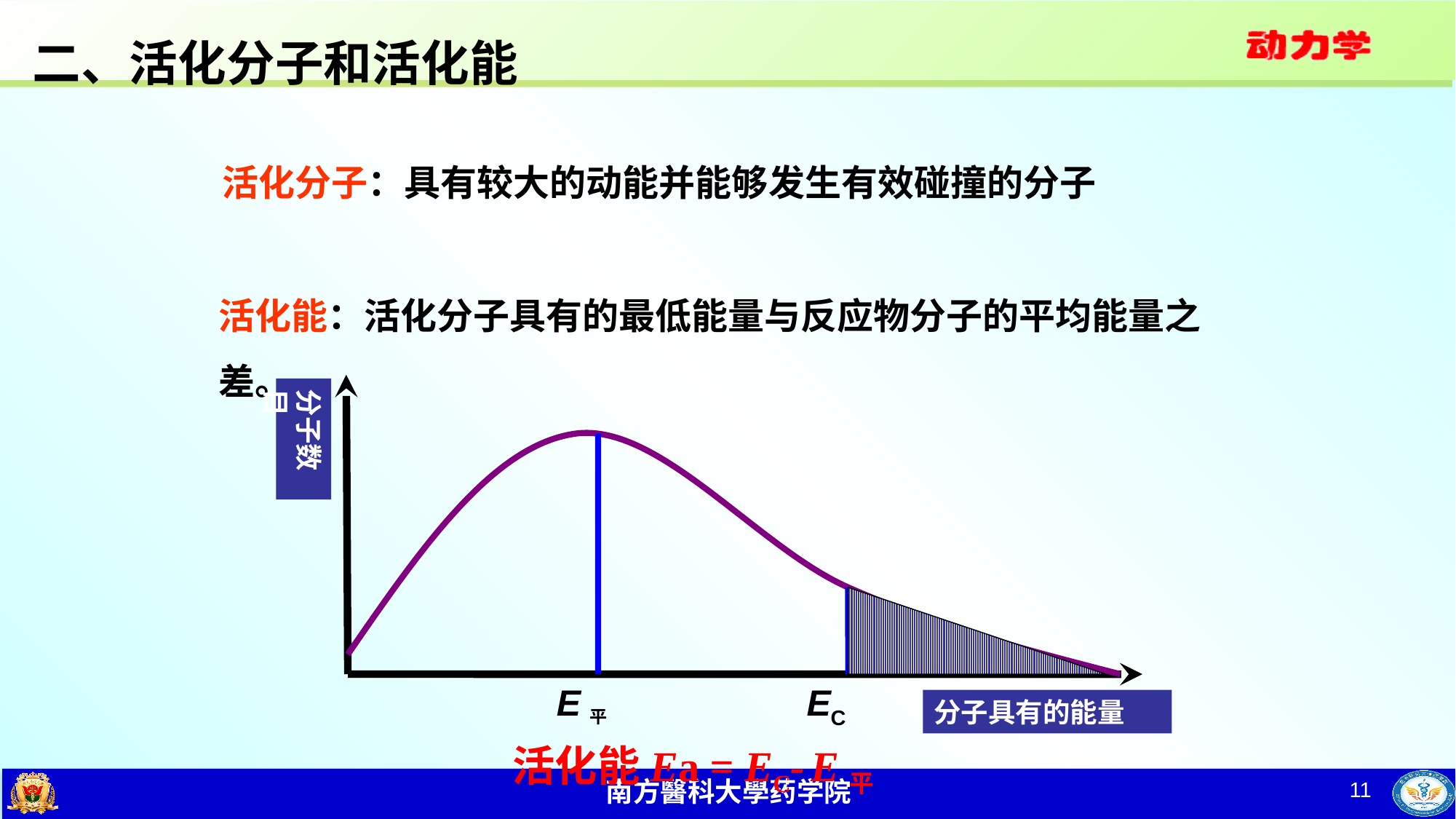

二、活化分子和活化能
活化分子：具有较大的动能并能够发生有效碰撞的分子
活化能：活化分子具有的最低能量与反应物分子的平均能量之差。

分子数目

E平
EC
分子具有的能量
活化能Ea = EC- E平
11